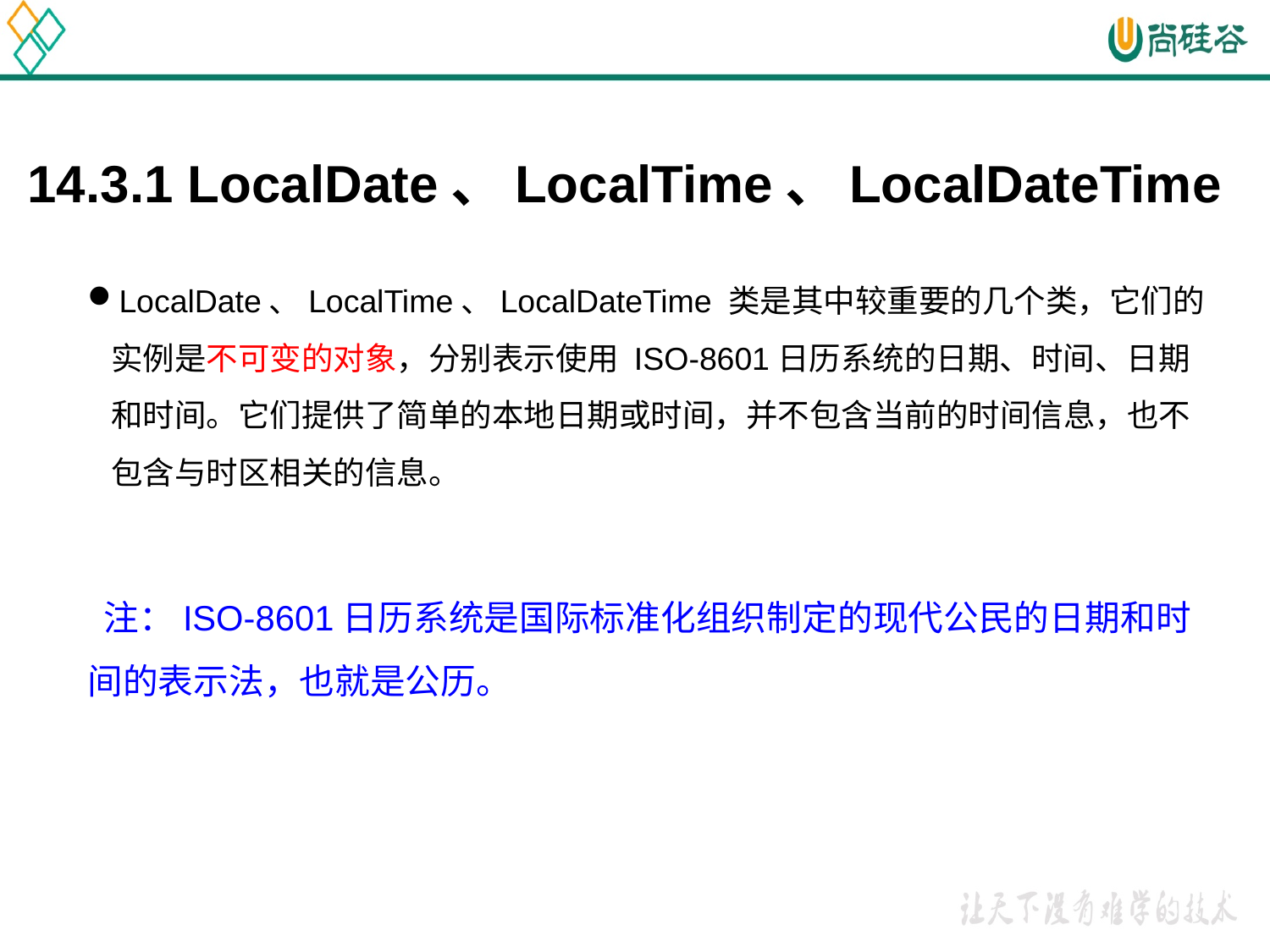

# 14.3.1 LocalDate、LocalTime、LocalDateTime
LocalDate、LocalTime、LocalDateTime 类是其中较重要的几个类，它们的实例是不可变的对象，分别表示使用 ISO-8601日历系统的日期、时间、日期和时间。它们提供了简单的本地日期或时间，并不包含当前的时间信息，也不包含与时区相关的信息。

 注：ISO-8601日历系统是国际标准化组织制定的现代公民的日期和时间的表示法，也就是公历。